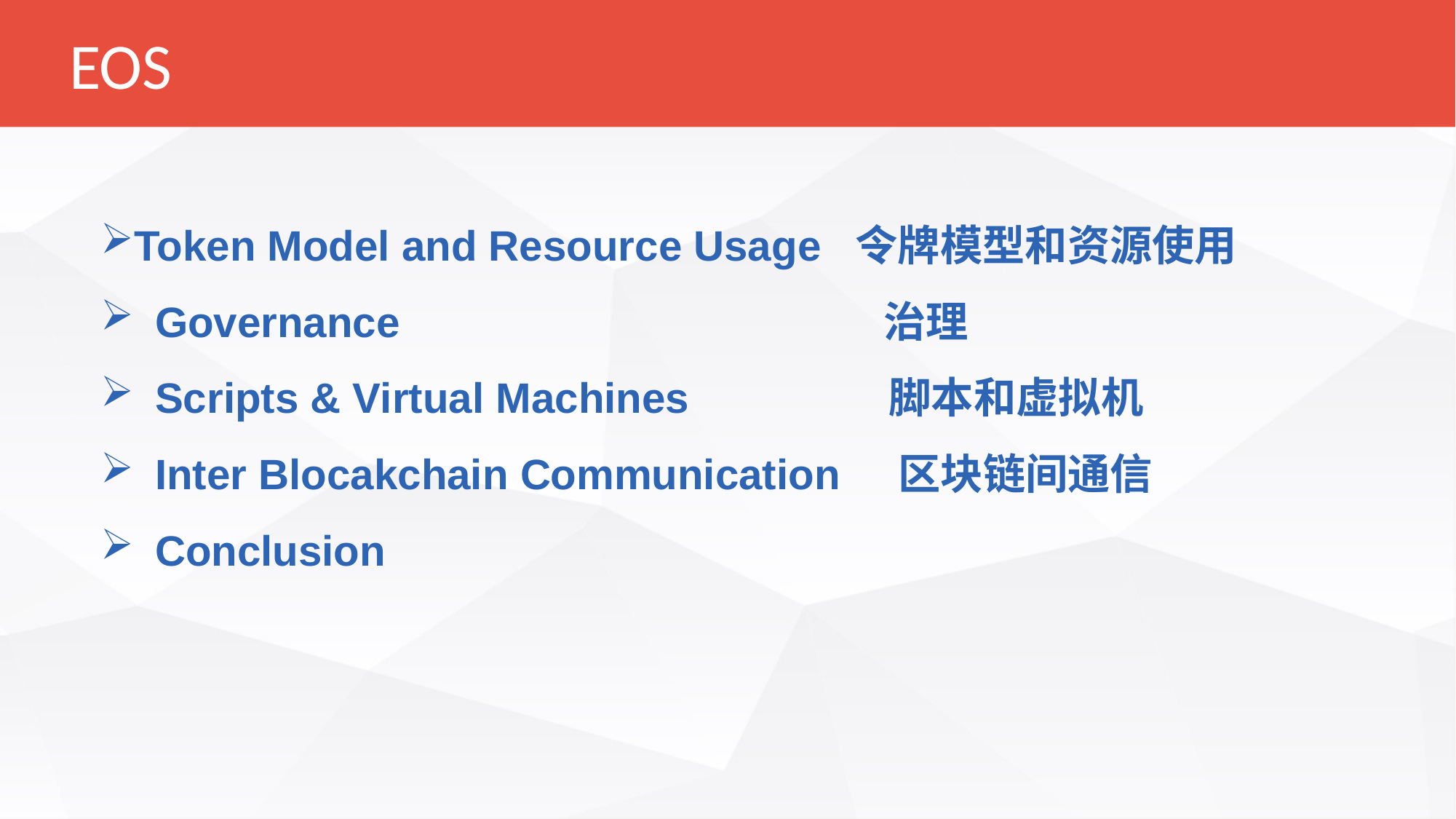

EOS

Token Model and Resource Usage  令牌模型和资源使用
Governance                                        治理
Scripts & Virtual Machines                脚本和虚拟机
Inter Blocakchain Communication    区块链间通信
Conclusion